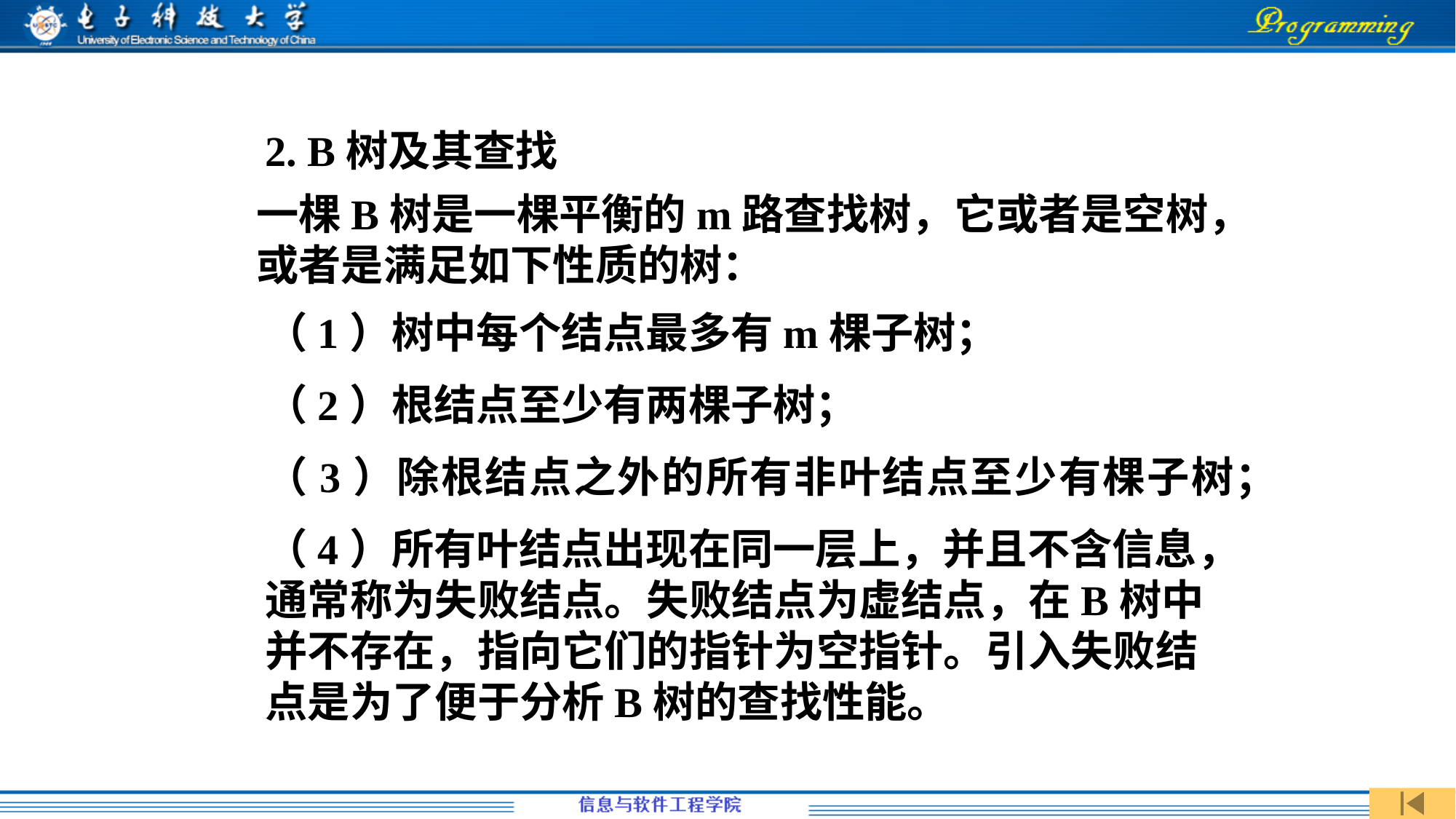

2. B树及其查找
一棵B树是一棵平衡的m路查找树，它或者是空树，或者是满足如下性质的树：
（1）树中每个结点最多有m棵子树；
（2）根结点至少有两棵子树；
（3）除根结点之外的所有非叶结点至少有棵子树；
（4）所有叶结点出现在同一层上，并且不含信息，通常称为失败结点。失败结点为虚结点，在B树中并不存在，指向它们的指针为空指针。引入失败结点是为了便于分析B树的查找性能。